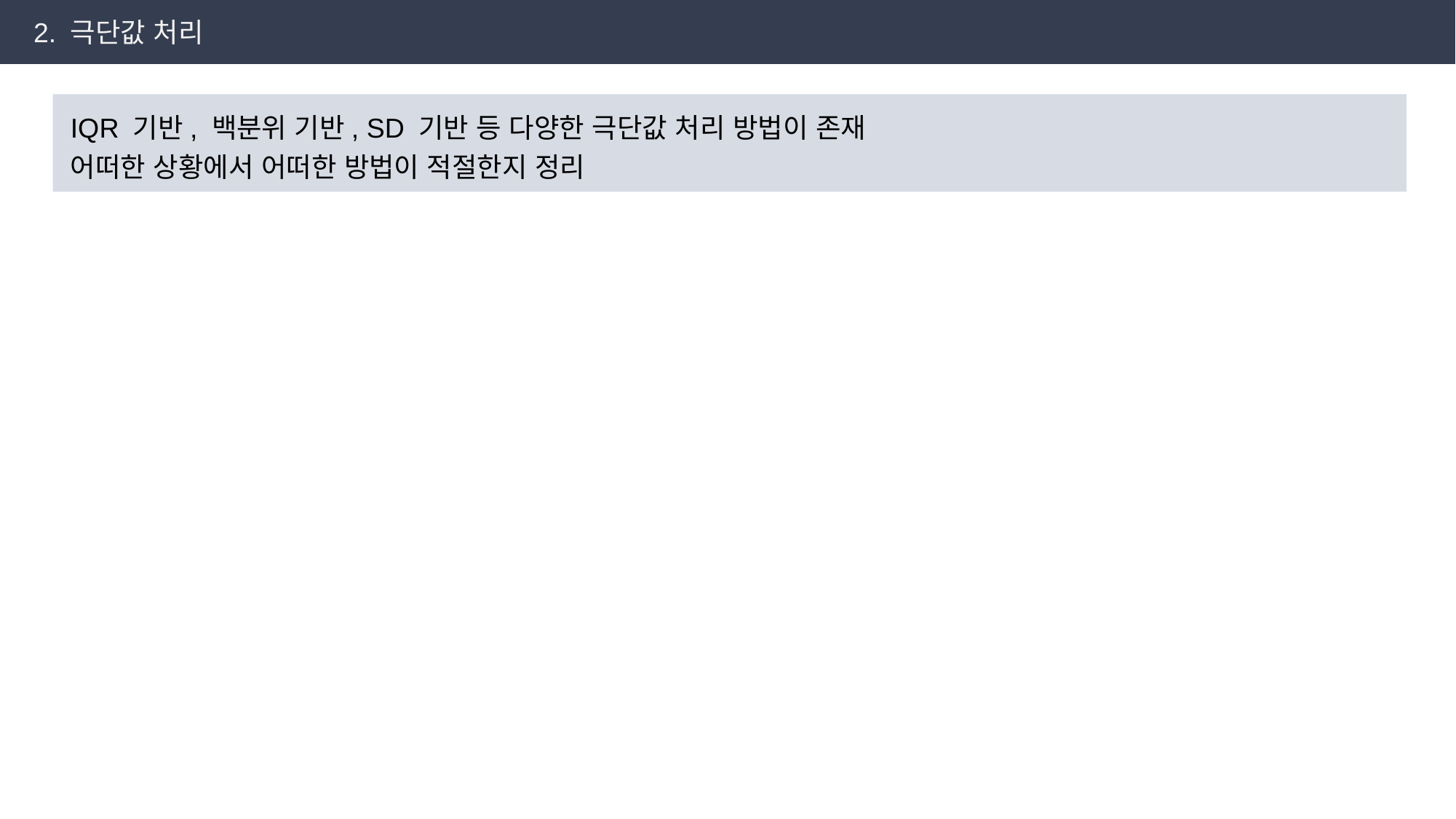

2. 극단값 처리

IQR 기반, 백분위 기반, SD 기반 등 다양한 극단값 처리 방법이 존재
어떠한 상황에서 어떠한 방법이 적절한지 정리